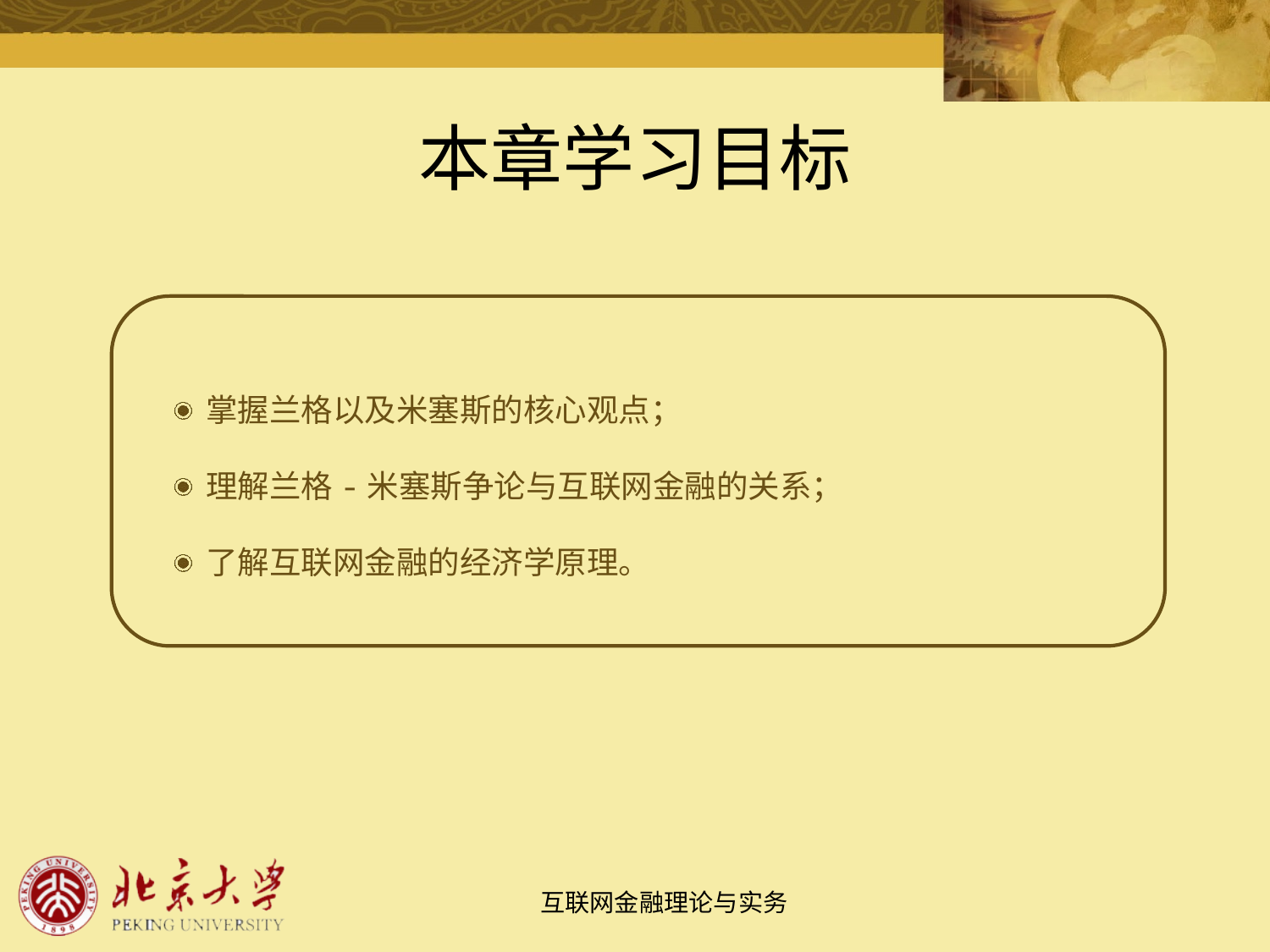

# 本章学习目标

掌握兰格以及米塞斯的核心观点；
理解兰格-米塞斯争论与互联网金融的关系；
了解互联网金融的经济学原理。